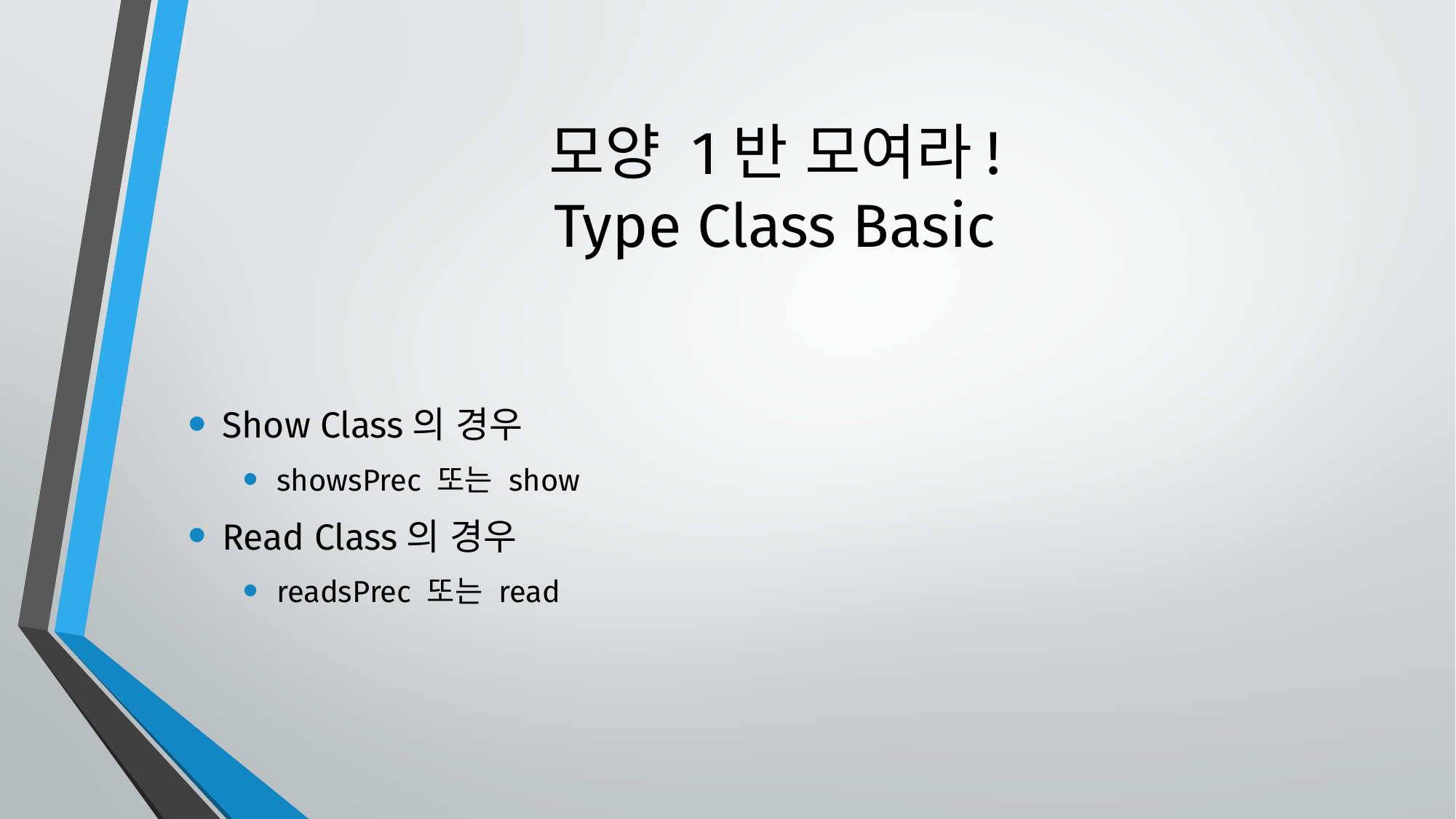

# 모양 1반 모여라! Type Class Basic
Show Class의 경우
showsPrec 또는 show
Read Class의 경우
readsPrec 또는 read